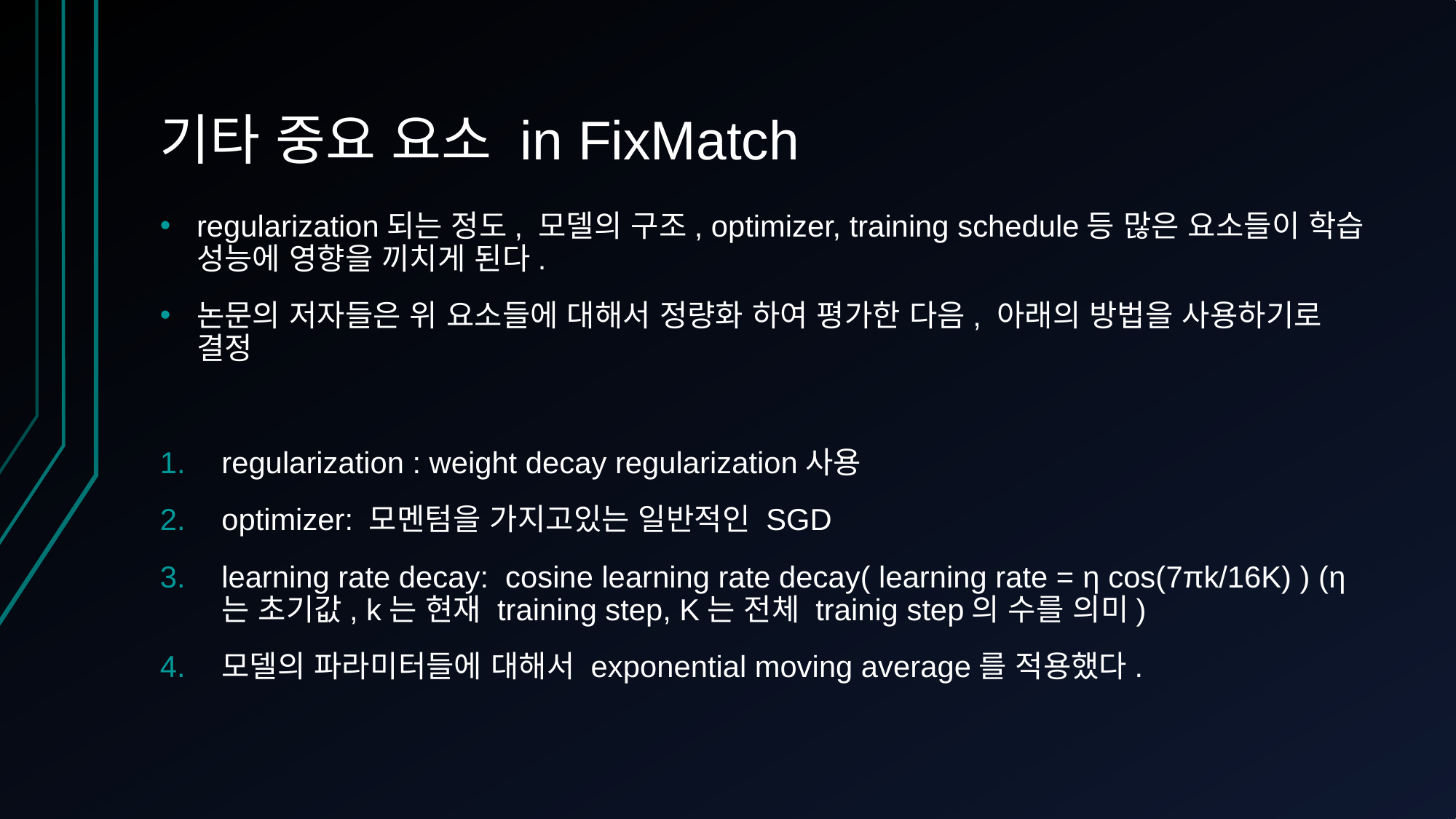

# 기타 중요 요소 in FixMatch
regularization되는 정도, 모델의 구조, optimizer, training schedule등 많은 요소들이 학습 성능에 영향을 끼치게 된다.
논문의 저자들은 위 요소들에 대해서 정량화 하여 평가한 다음, 아래의 방법을 사용하기로 결정

regularization : weight decay regularization사용
optimizer: 모멘텀을 가지고있는 일반적인 SGD
learning rate decay:  cosine learning rate decay( learning rate = η cos(7πk/16K) ) (η는 초기값, k는 현재 training step, K는 전체 trainig step의 수를 의미)
모델의 파라미터들에 대해서 exponential moving average를 적용했다.